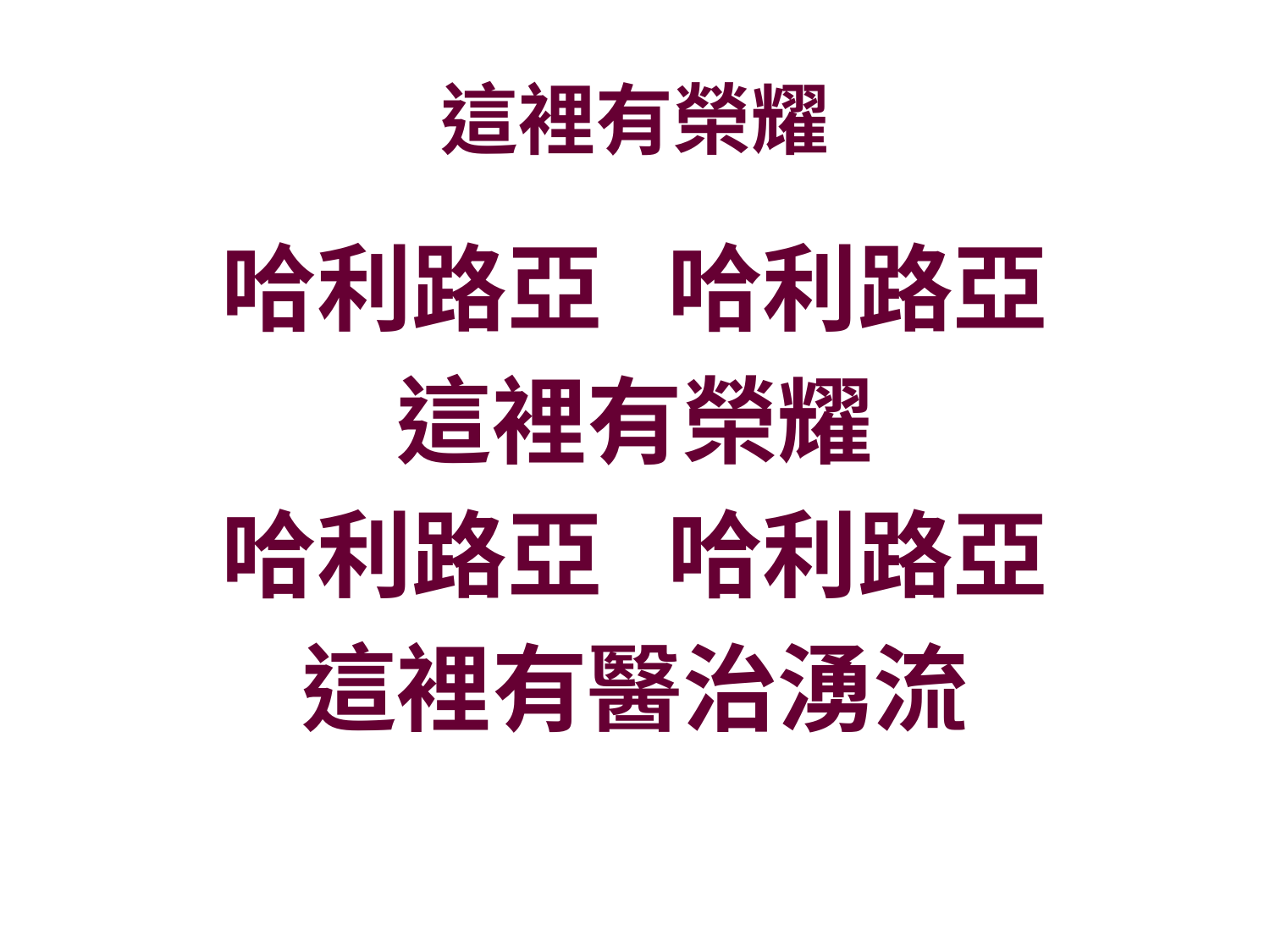

# 這裡有榮耀
哈利路亞   哈利路亞
這裡有榮耀
哈利路亞   哈利路亞
這裡有醫治湧流